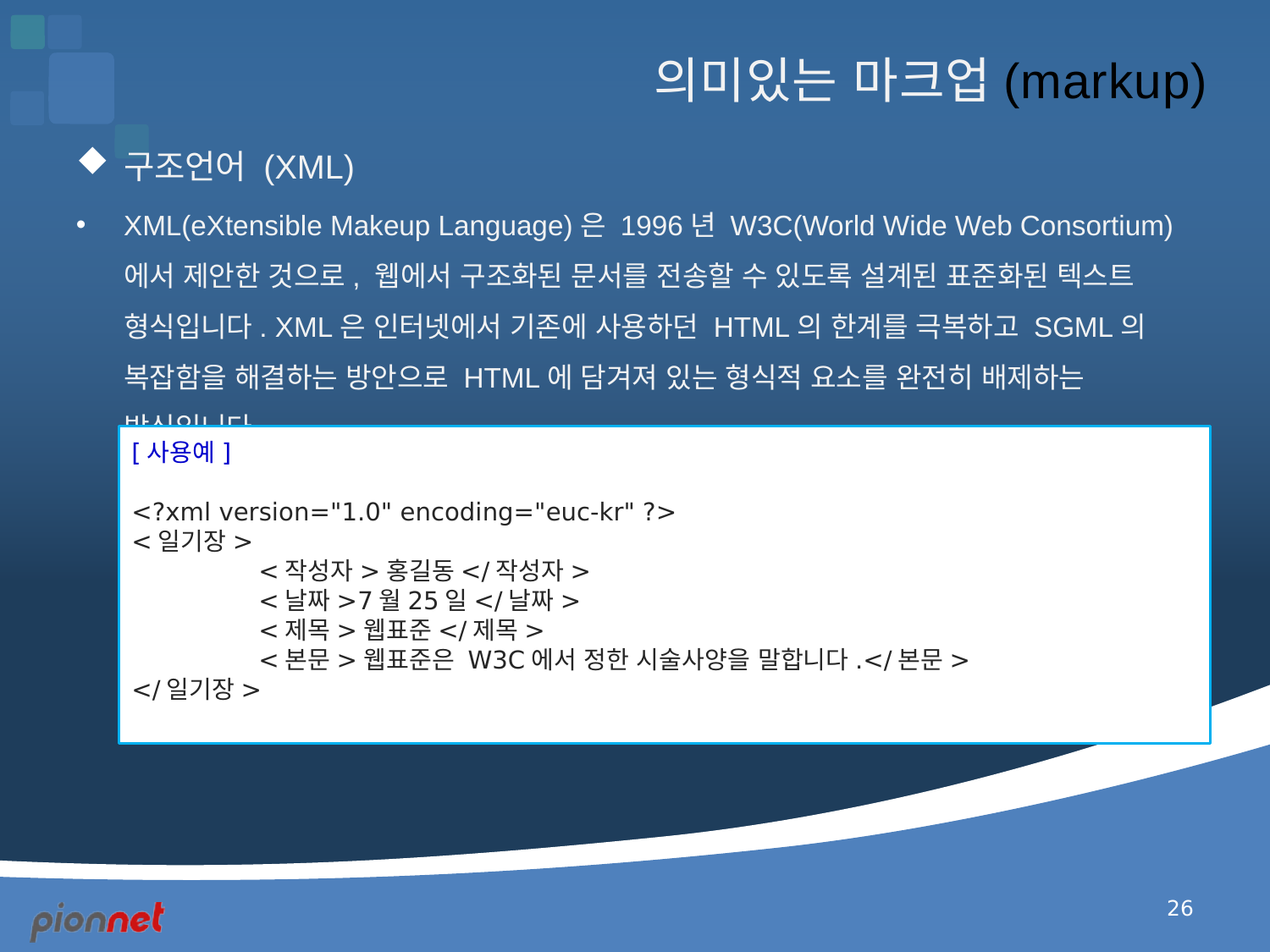

# 의미있는 마크업(markup)
구조언어 (XML)
XML(eXtensible Makeup Language)은 1996년 W3C(World Wide Web Consortium)에서 제안한 것으로, 웹에서 구조화된 문서를 전송할 수 있도록 설계된 표준화된 텍스트 형식입니다. XML은 인터넷에서 기존에 사용하던 HTML의 한계를 극복하고 SGML의 복잡함을 해결하는 방안으로 HTML에 담겨져 있는 형식적 요소를 완전히 배제하는 방식입니다.
[사용예]

<?xml version="1.0" encoding="euc-kr" ?>
<일기장>
	<작성자>홍길동</작성자>
	<날짜>7월25일</날짜>
	<제목>웹표준</제목>
	<본문>웹표준은 W3C에서 정한 시술사양을 말합니다.</본문>
</일기장>

26